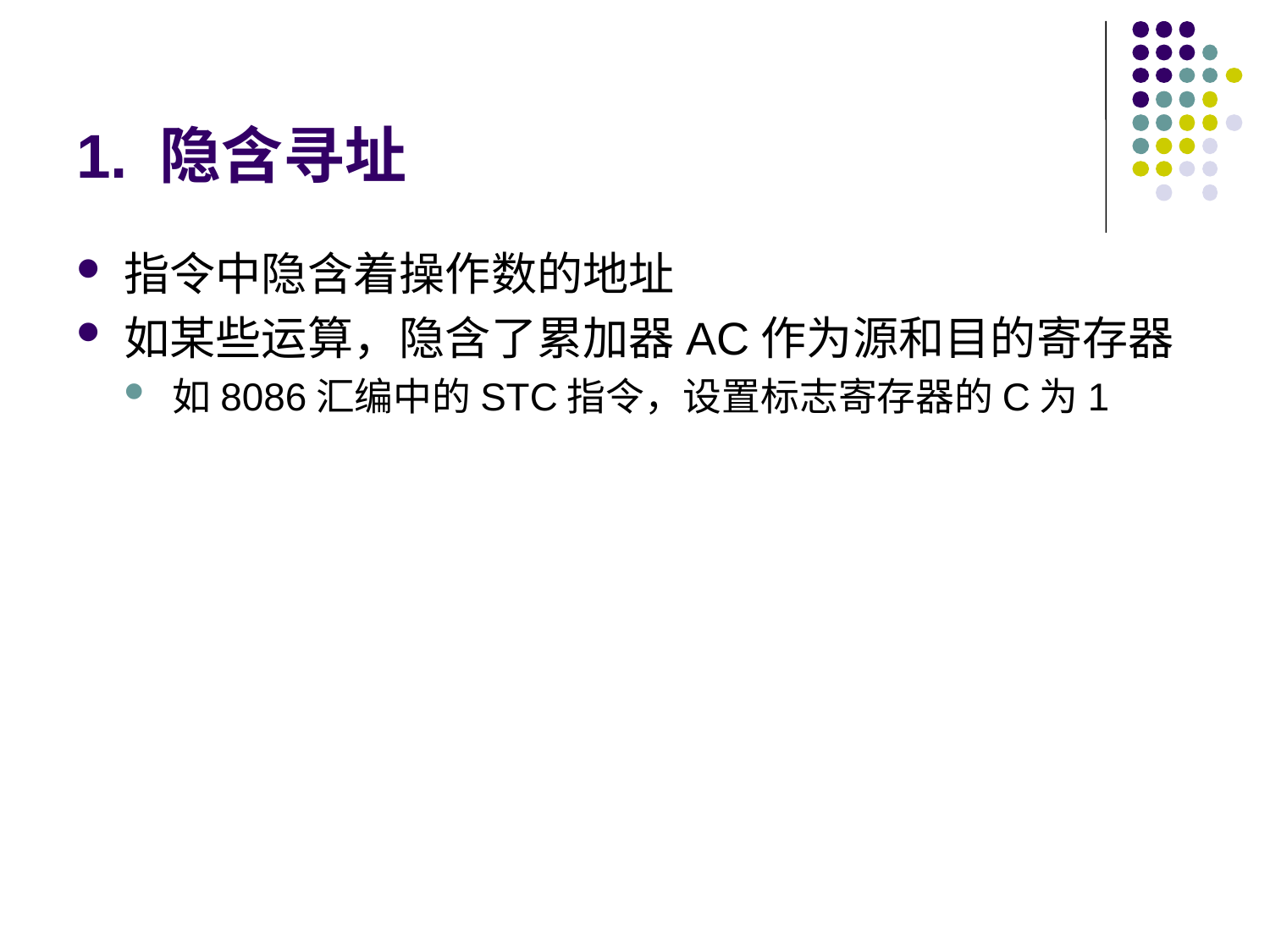

# 1. 隐含寻址
指令中隐含着操作数的地址
如某些运算，隐含了累加器AC作为源和目的寄存器
如8086汇编中的STC指令，设置标志寄存器的C为1
43